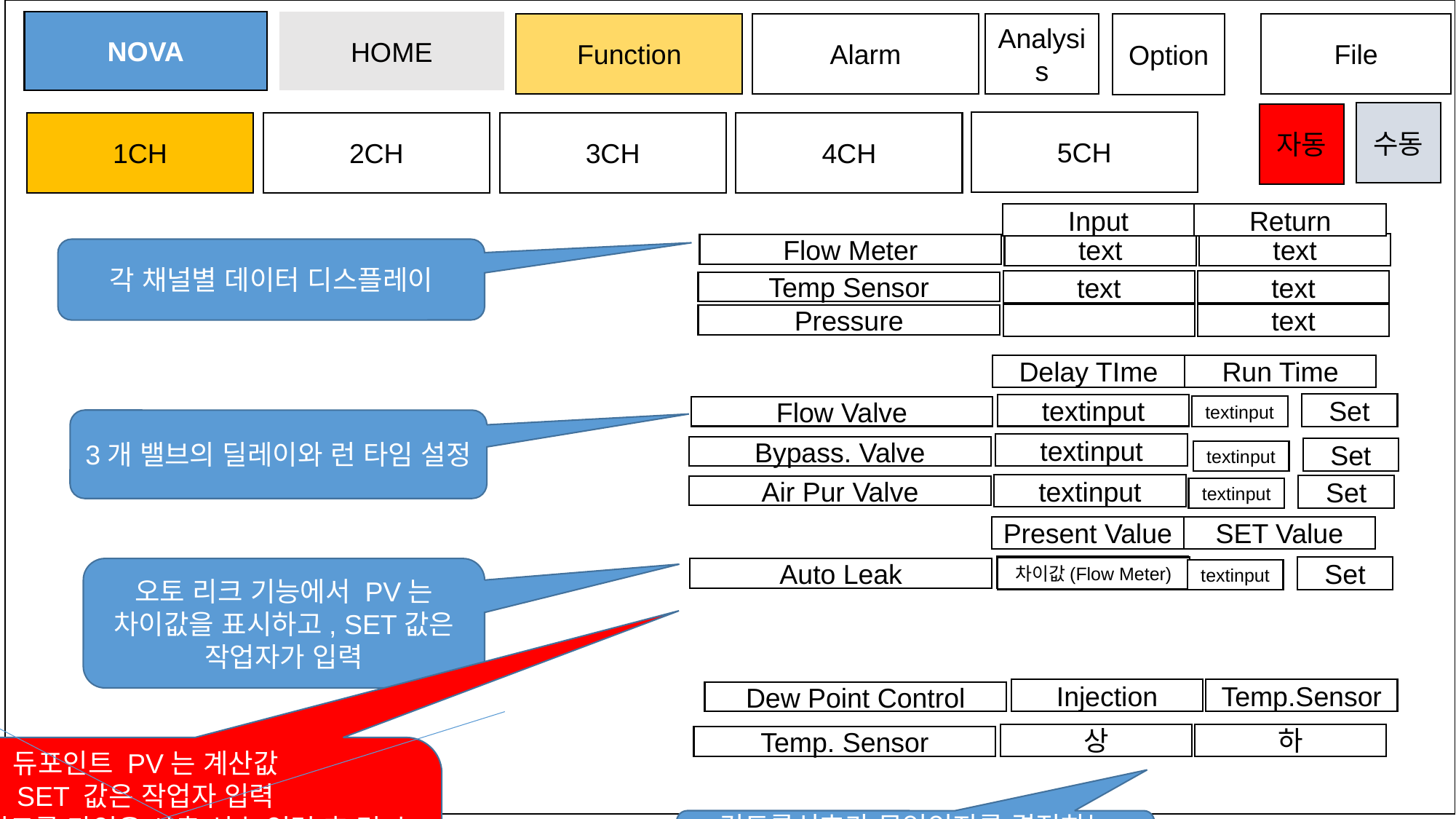

HOME
NOVA
Function
Alarm
File
Analysis
Option
수동
자동
5CH
1CH
2CH
3CH
4CH
Input
Return
text
text
Flow Meter
각 채널별 데이터 디스플레이
text
text
Temp Sensor

text
Pressure
Delay TIme
Run Time
Set
textinput
textinput
Flow Valve
3개 밸브의 딜레이와 런 타임 설정
textinput
Bypass. Valve
Set
textinput
textinput
Set
Air Pur Valve
textinput
Present Value
SET Value
textinput
Set
차이값(Flow Meter)
오토 리크 기능에서 PV는 차이값을 표시하고, SET값은 작업자가 입력
Auto Leak
textinput
Injection
Temp.Sensor
Dew Point Control
상
하
Temp. Sensor
듀포인트 PV는 계산값
SET 값은 작업자 입력
듀포인트 컨트롤 타임은 사출 신호 입력 후 몇 초 후에 바이패스를 열 것인가를 입력, Run time은 몇 초 동안 유지할 것인가를 입력, 단위는 초단위
컨트롤신호가 무엇인지를 결정하는 구조임